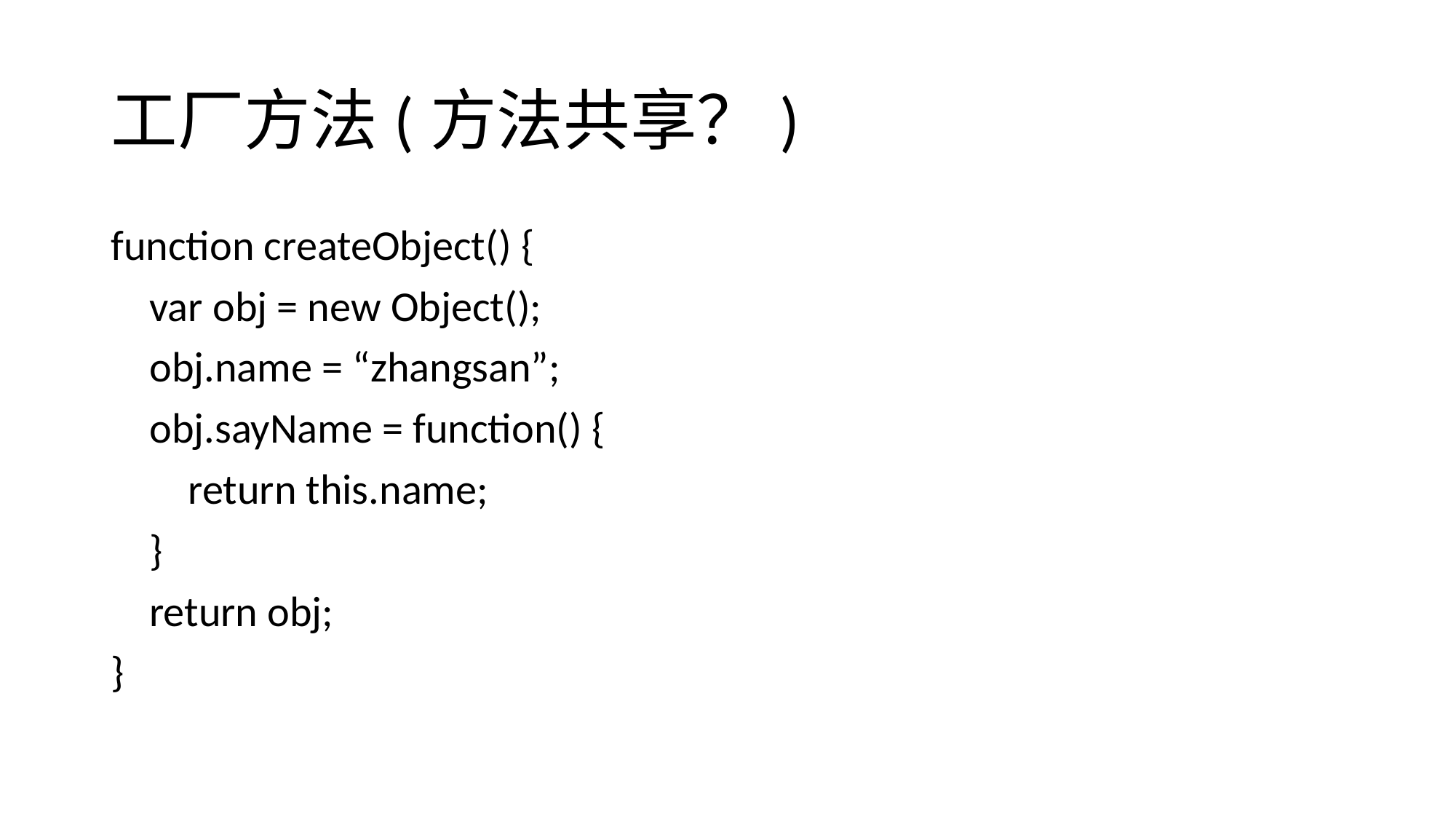

# 工厂方法(方法共享？)
function createObject() {
    var obj = new Object();
    obj.name = “zhangsan”;
    obj.sayName = function() {
        return this.name;
    }
    return obj;
}